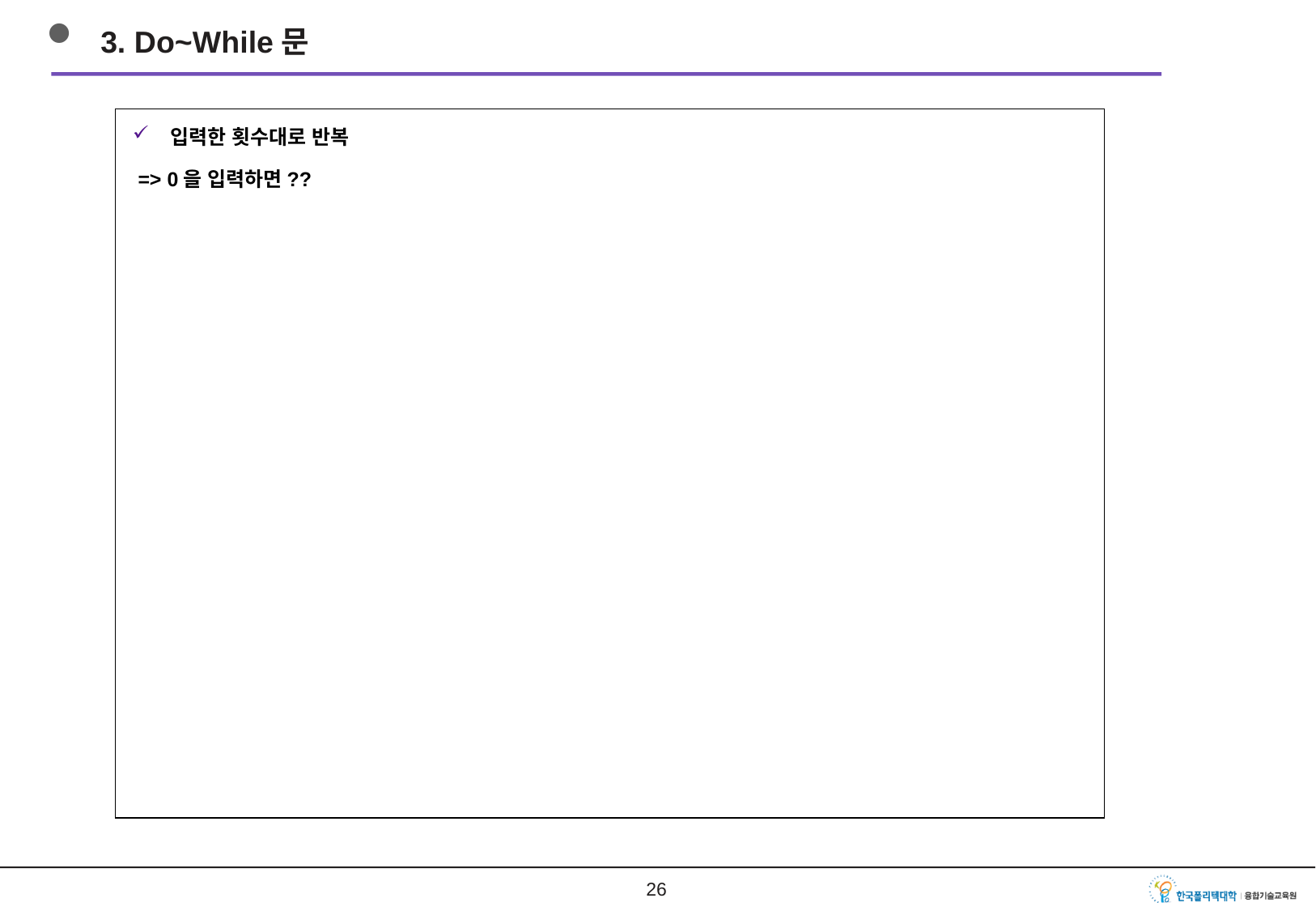

3. Do~While문
입력한 횟수대로 반복
 => 0을 입력하면??
26